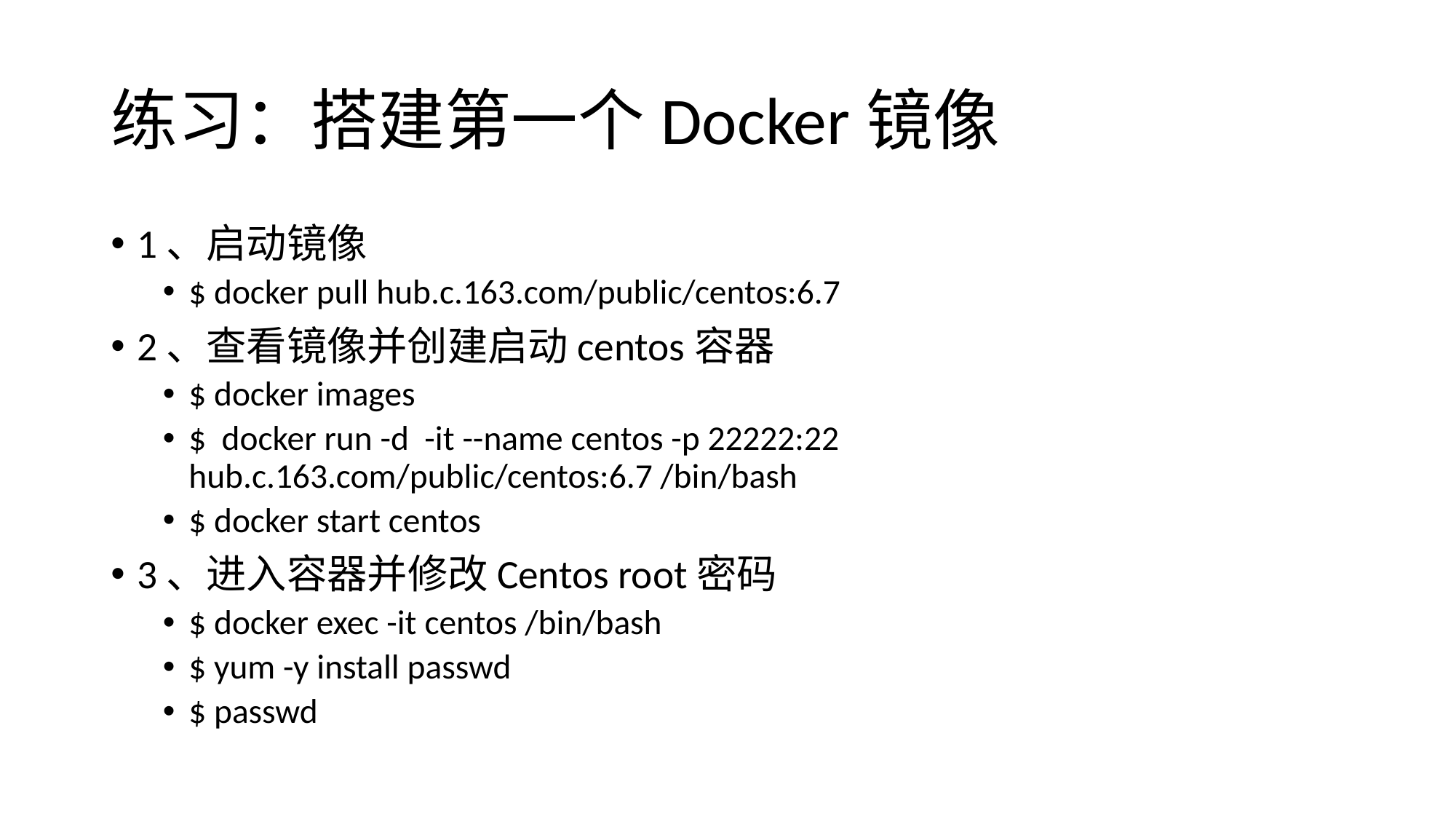

# 练习：搭建第一个Docker镜像
1、启动镜像
$ docker pull hub.c.163.com/public/centos:6.7
2、查看镜像并创建启动centos容器
$ docker images
$  docker run -d  -it --name centos -p 22222:22 hub.c.163.com/public/centos:6.7 /bin/bash
$ docker start centos
3、进入容器并修改Centos root密码
$ docker exec -it centos /bin/bash
$ yum -y install passwd
$ passwd